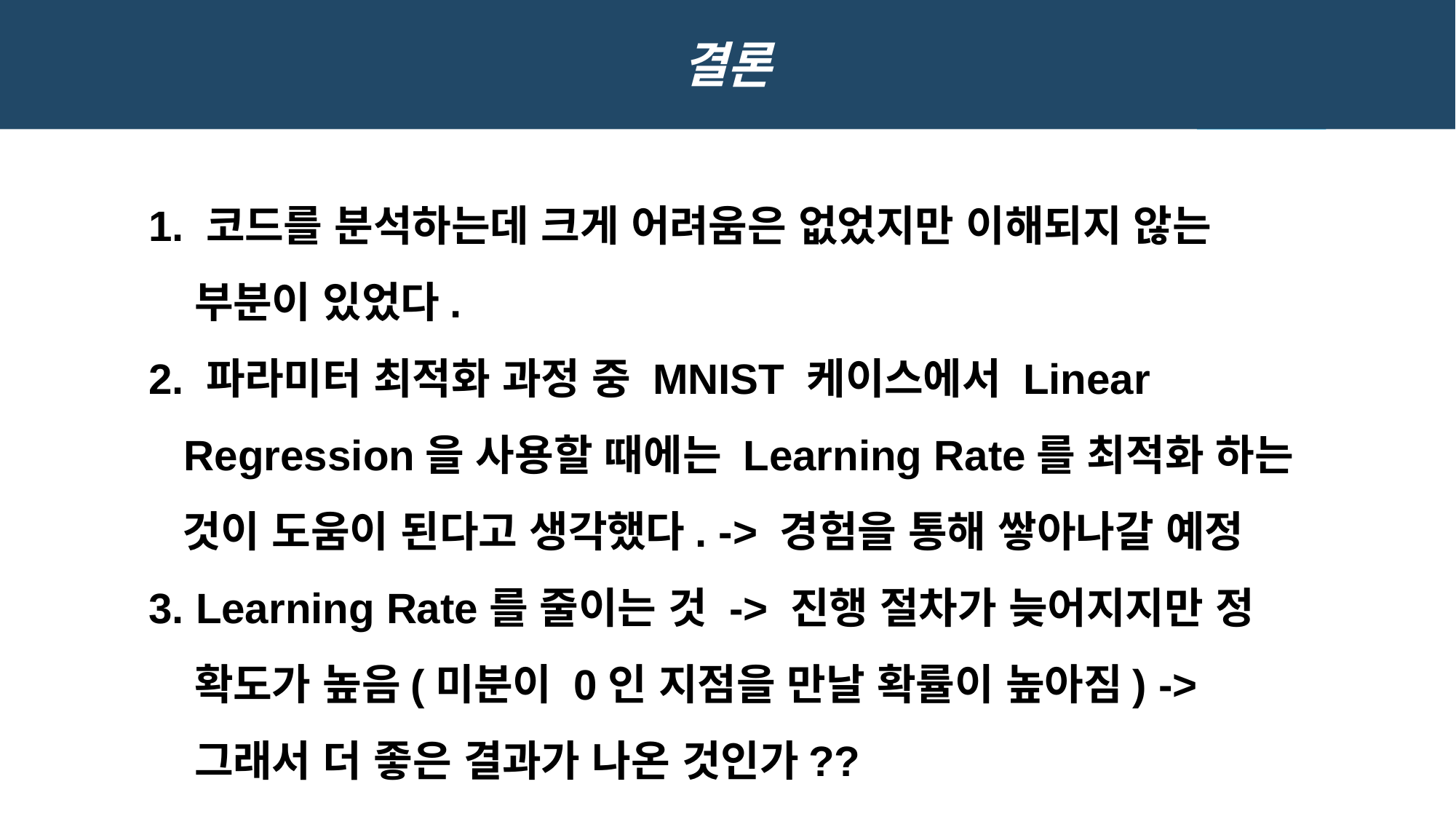

결론

1. 코드를 분석하는데 크게 어려움은 없었지만 이해되지 않는
   부분이 있었다.
2. 파라미터 최적화 과정 중 MNIST 케이스에서 Linear
   Regression을 사용할 때에는 Learning Rate를 최적화 하는
  것이 도움이 된다고 생각했다. -> 경험을 통해 쌓아나갈 예정
3. Learning Rate를 줄이는 것 -> 진행 절차가 늦어지지만 정
   확도가 높음(미분이 0인 지점을 만날 확률이 높아짐) ->
   그래서 더 좋은 결과가 나온 것인가??